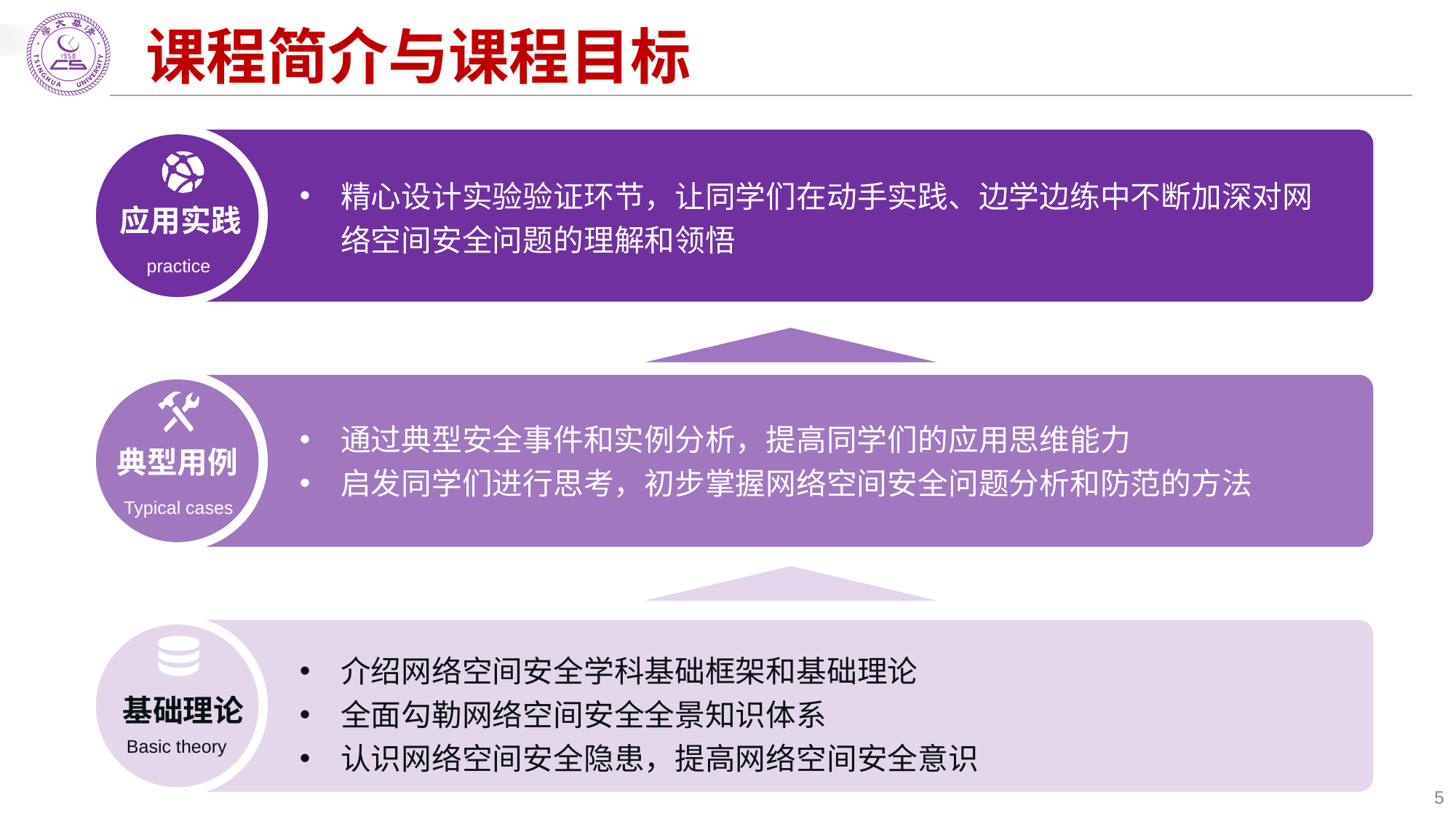

# 课程简介与课程目标

精心设计实验验证环节，让同学们在动手实践、边学边练中不断加深对网络空间安全问题的理解和领悟
应用实践
practice

通过典型安全事件和实例分析，提高同学们的应用思维能力
启发同学们进行思考，初步掌握网络空间安全问题分析和防范的方法
典型用例
Typical cases

介绍网络空间安全学科基础框架和基础理论
全面勾勒网络空间安全全景知识体系
认识网络空间安全隐患，提高网络空间安全意识
基础理论
Basic theory

5